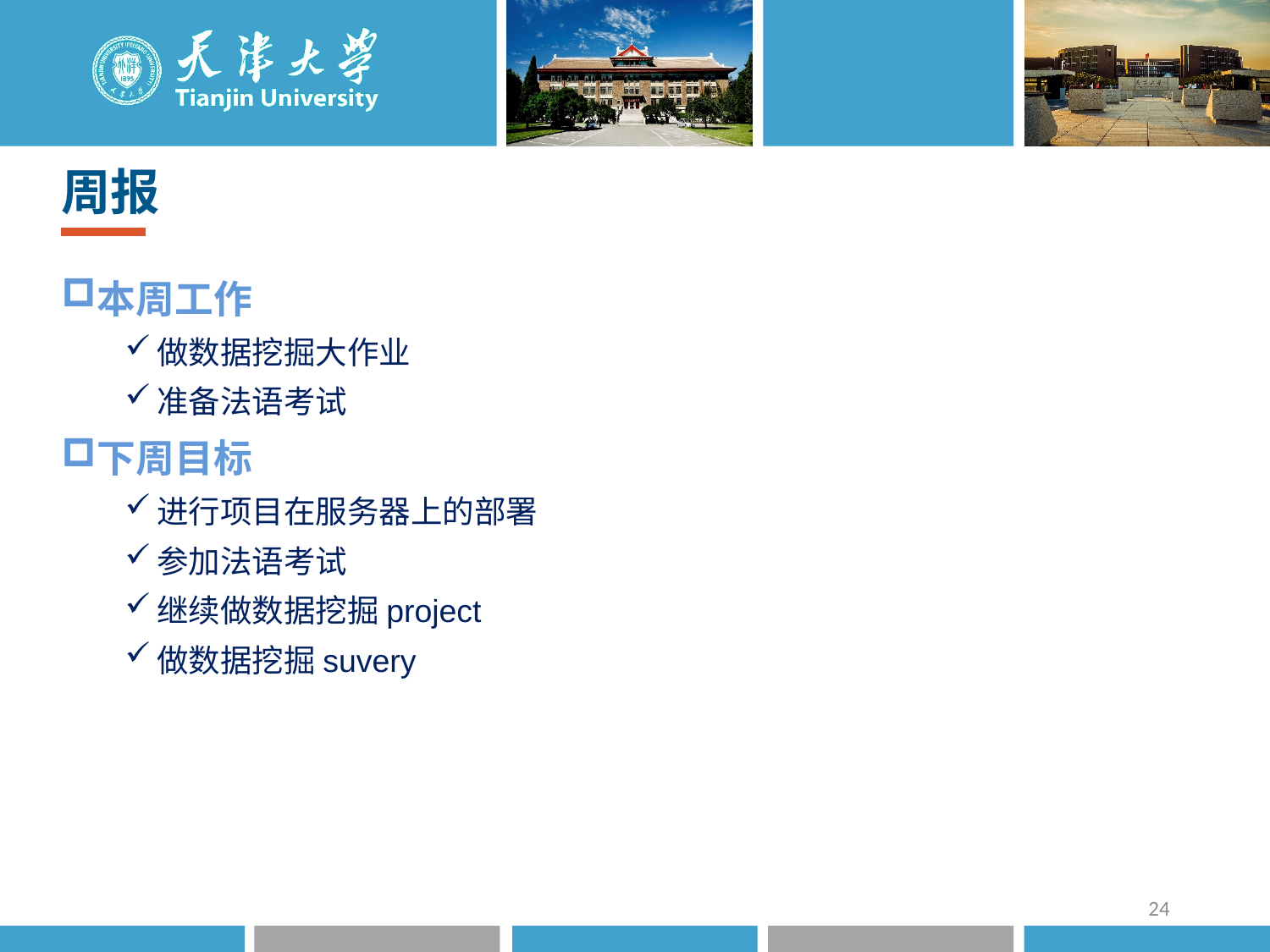

周报
本周工作
做数据挖掘大作业
准备法语考试
下周目标
进行项目在服务器上的部署
参加法语考试
继续做数据挖掘project
做数据挖掘suvery

24